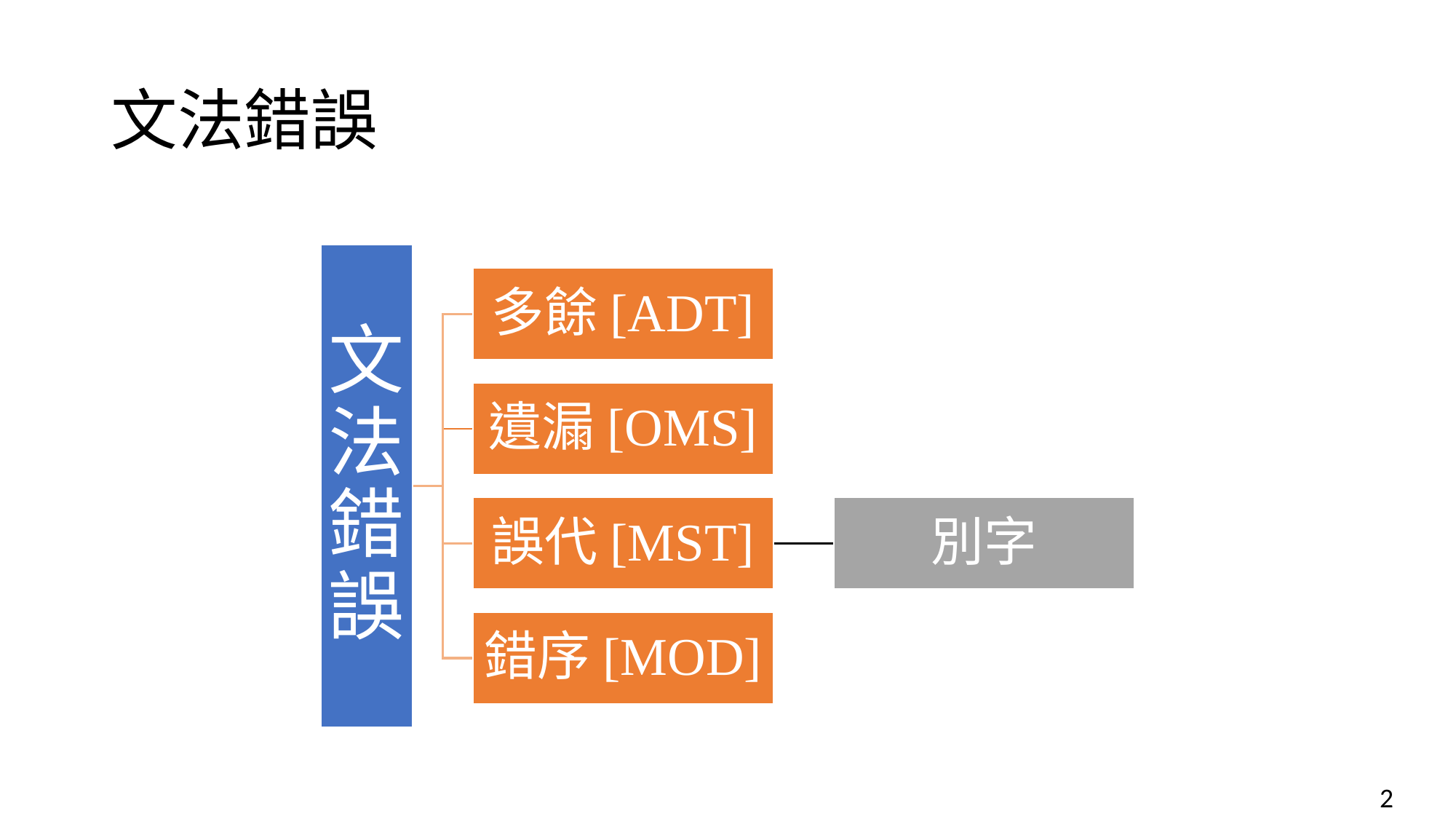

# 文法錯誤

文法錯誤
多餘[ADT]
遺漏[OMS]
誤代[MST]
別字
錯序[MOD]
2